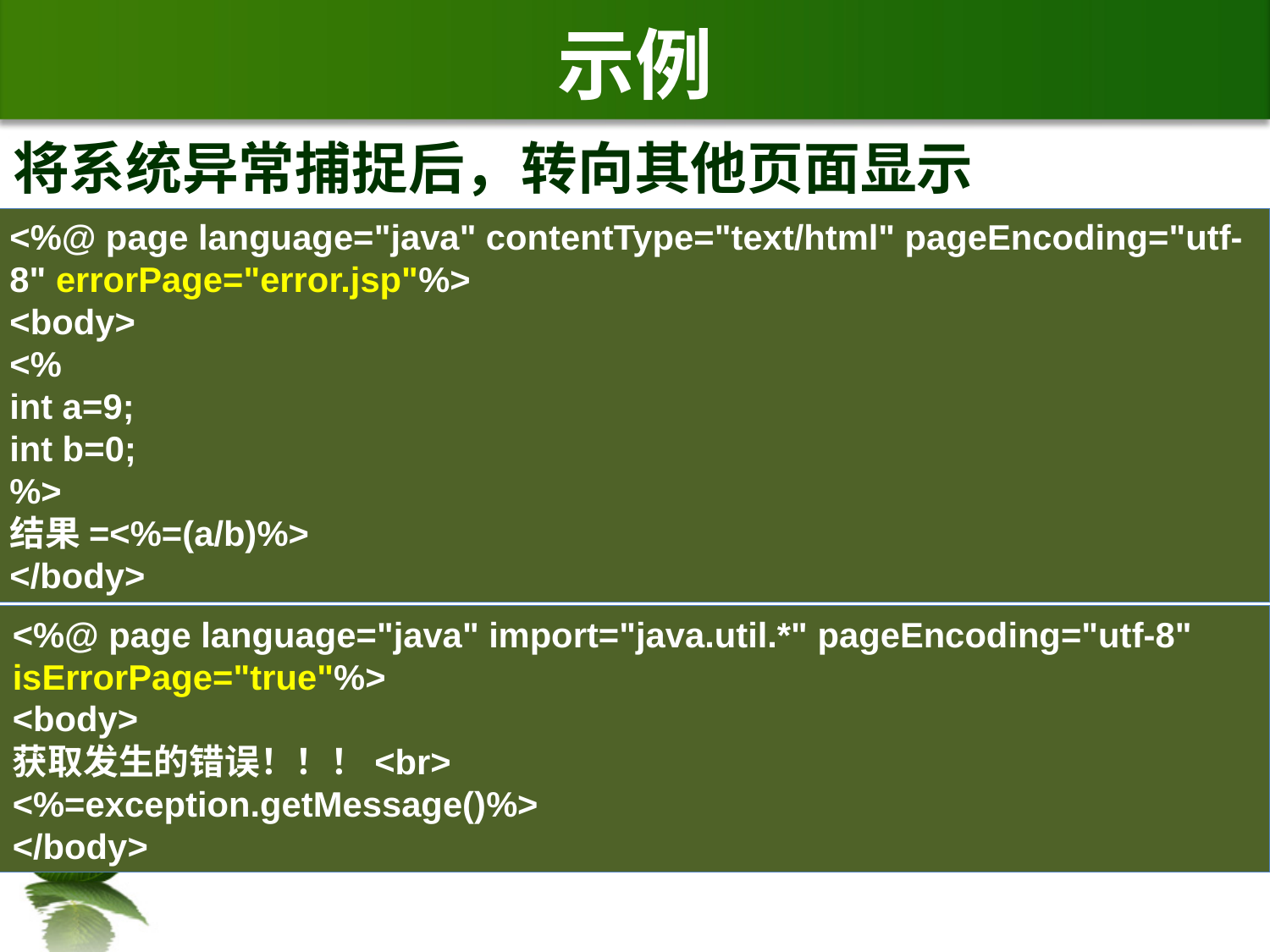

# 示例
将系统异常捕捉后，转向其他页面显示
<%@ page language="java" contentType="text/html" pageEncoding="utf-8" errorPage="error.jsp"%>
<body>
<%
int a=9;
int b=0;
%>
结果=<%=(a/b)%>
</body>
<%@ page language="java" import="java.util.*" pageEncoding="utf-8" isErrorPage="true"%>
<body>
获取发生的错误！！！<br>
<%=exception.getMessage()%>
</body>